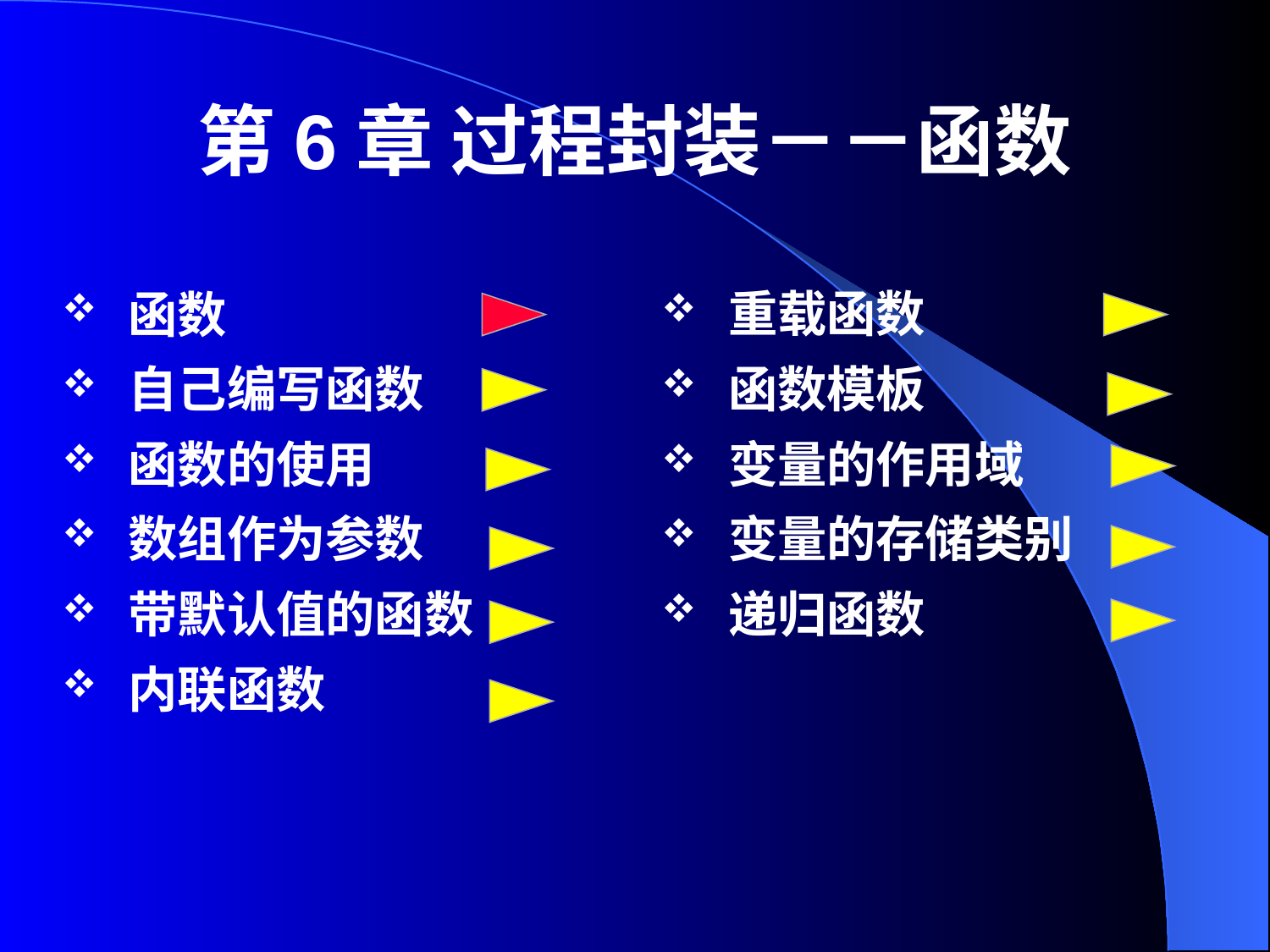

# 第6章 过程封装－－函数
函数
自己编写函数
函数的使用
数组作为参数
带默认值的函数
内联函数
重载函数
函数模板
变量的作用域
变量的存储类别
递归函数